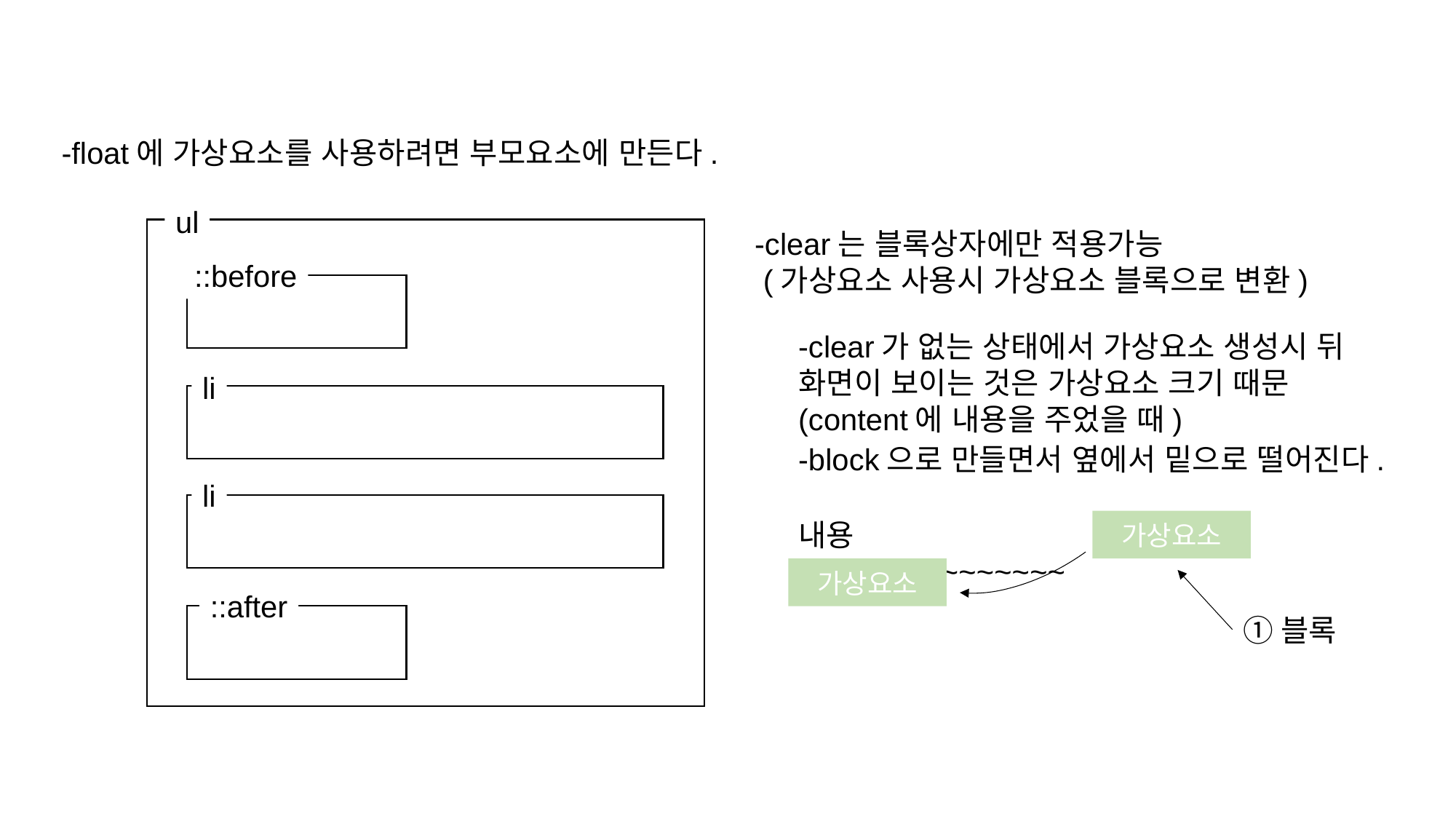

-float에 가상요소를 사용하려면 부모요소에 만든다.
ul

::before

li

li

::after

-clear는 블록상자에만 적용가능
 (가상요소 사용시 가상요소 블록으로 변환)
-clear가 없는 상태에서 가상요소 생성시 뒤 화면이 보이는 것은 가상요소 크기 때문(content에 내용을 주었을 때)

-block으로 만들면서 옆에서 밑으로 떨어진다.
내용~~~~~~~~~~~~~~~
가상요소
가상요소
①블록